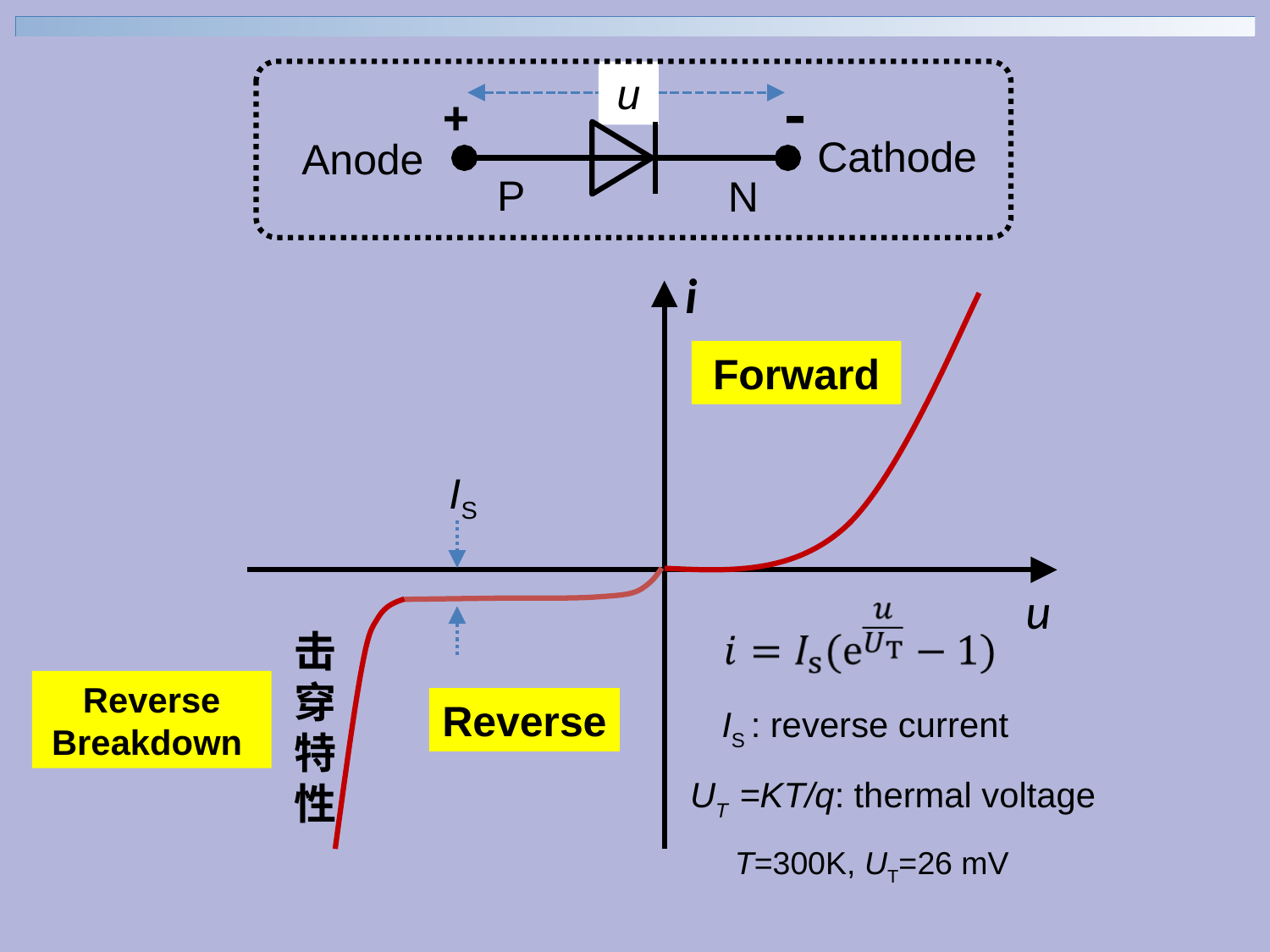

u
-
+

Cathode
Anode
P
N
i

Forward
IS

u

击穿特性
Reverse Breakdown
Reverse
IS : reverse current
UT  =KT/q: thermal voltage
T=300K, UT=26 mV